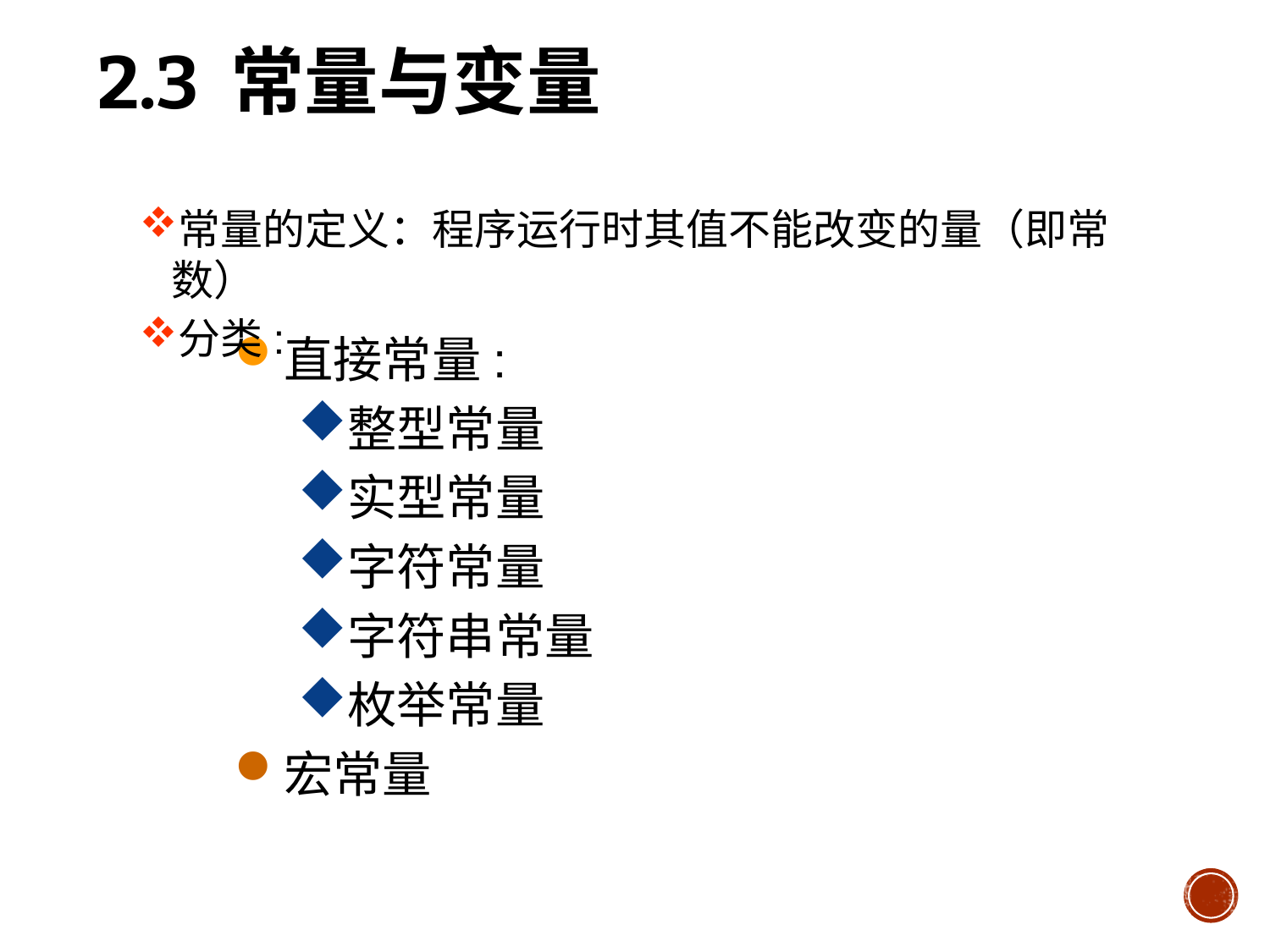

# 2.3 常量与变量
常量的定义：程序运行时其值不能改变的量（即常数）
分类:
直接常量:
整型常量
实型常量
字符常量
字符串常量
枚举常量
宏常量

18